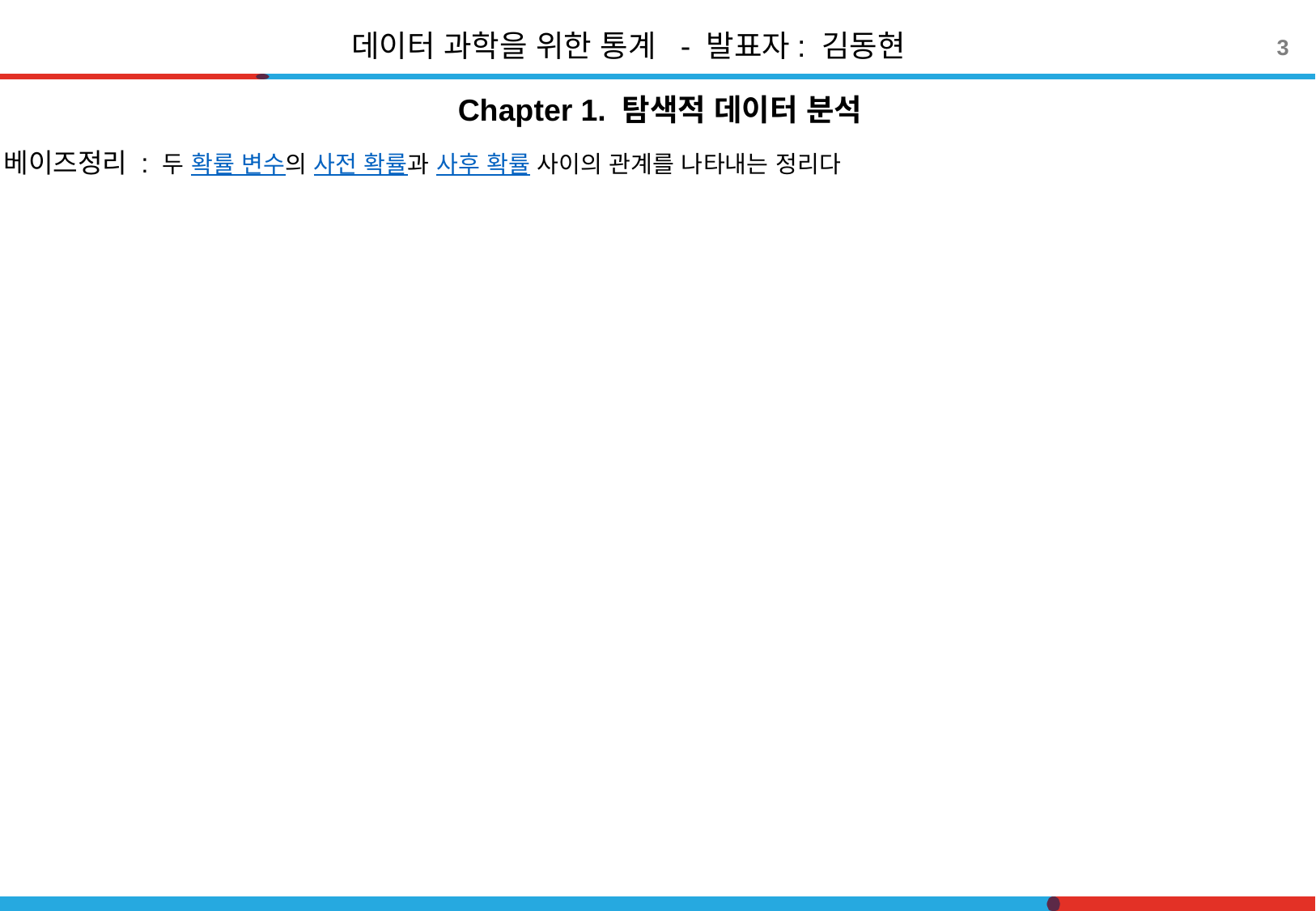

데이터 과학을 위한 통계  - 발표자: 김동현
3
Chapter 1. 탐색적 데이터 분석
베이즈정리 : 두 확률 변수의 사전 확률과 사후 확률 사이의 관계를 나타내는 정리다